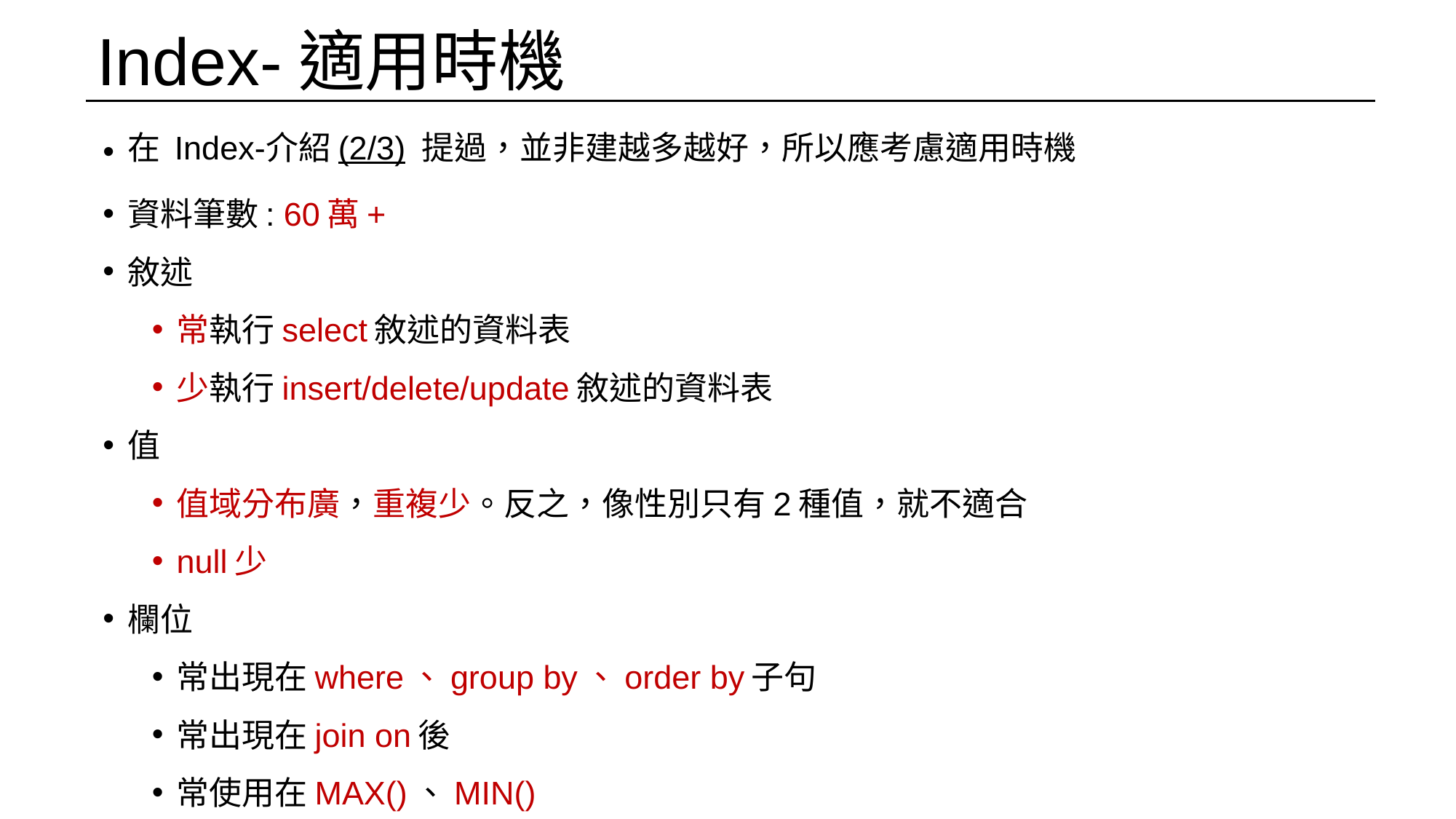

# Index-適用時機
在 Index-介紹 (2/3) 提過，並非建越多越好，所以應考慮適用時機
資料筆數: 60萬+
敘述
常執行select敘述的資料表
少執行insert/delete/update敘述的資料表
值
值域分布廣，重複少。反之，像性別只有2種值，就不適合
null少
欄位
常出現在where、group by、order by子句
常出現在join on後
常使用在MAX()、MIN()